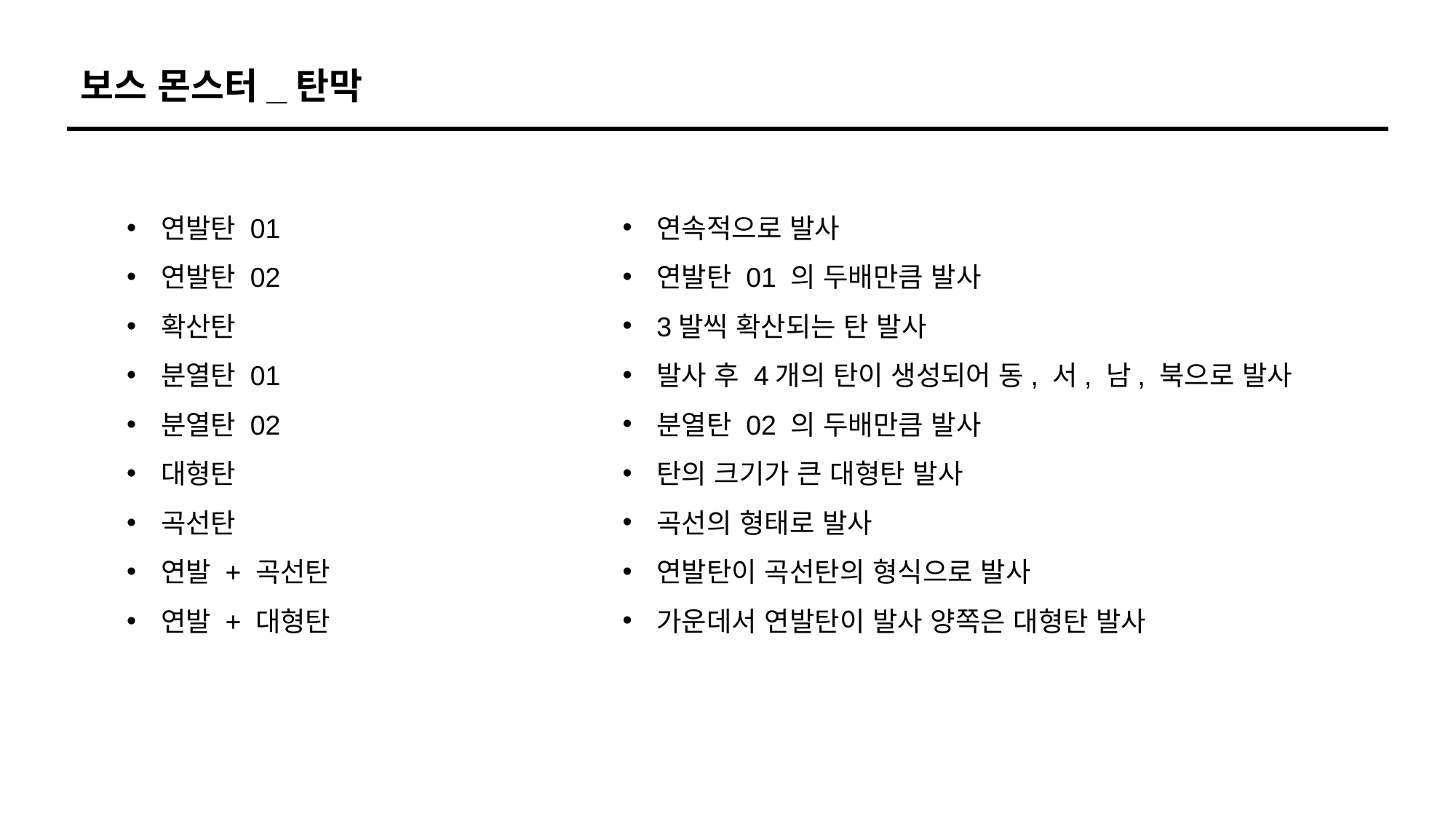

보스 몬스터_탄막
연발탄 01
연발탄 02
확산탄
분열탄 01
분열탄 02
대형탄
곡선탄
연발 + 곡선탄
연발 + 대형탄
연속적으로 발사
연발탄 01 의 두배만큼 발사
3발씩 확산되는 탄 발사
발사 후 4개의 탄이 생성되어 동, 서, 남, 북으로 발사
분열탄 02 의 두배만큼 발사
탄의 크기가 큰 대형탄 발사
곡선의 형태로 발사
연발탄이 곡선탄의 형식으로 발사
가운데서 연발탄이 발사 양쪽은 대형탄 발사